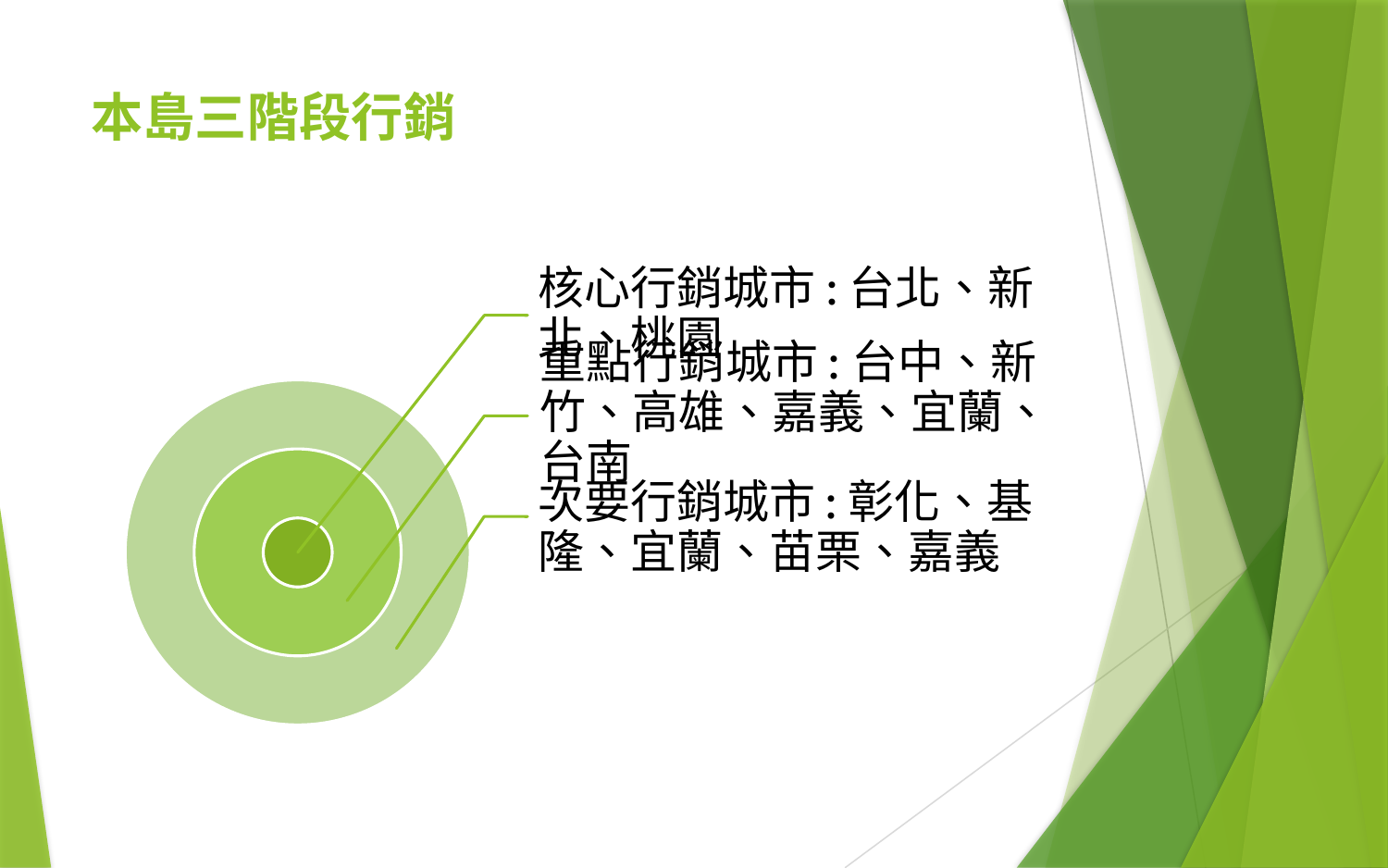

# 本島三階段行銷
核心行銷城市:台北、新北、桃園
重點行銷城市:台中、新竹、高雄、嘉義、宜蘭、台南
次要行銷城市:彰化、基隆、宜蘭、苗栗、嘉義